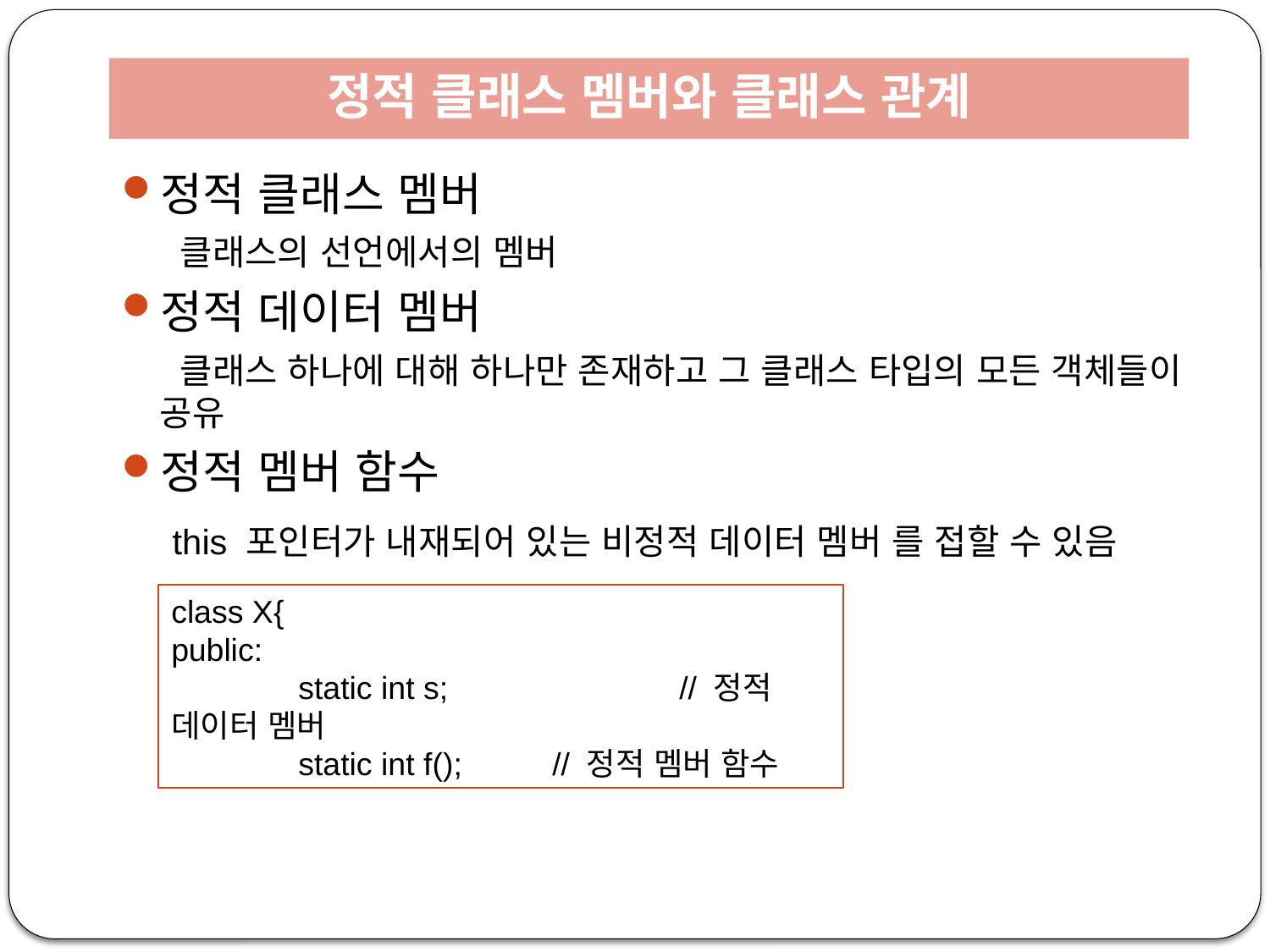

# 정적 클래스 멤버와 클래스 관계
정적 클래스 멤버
     클래스의 선언에서의 멤버
정적 데이터 멤버
     클래스 하나에 대해 하나만 존재하고 그 클래스 타입의 모든 객체들이 공유
정적 멤버 함수
    this 포인터가 내재되어 있는 비정적 데이터 멤버 를 접할 수 있음

class X{
public:
	static int s;		// 정적 데이터 멤버
	static int f();	// 정적 멤버 함수